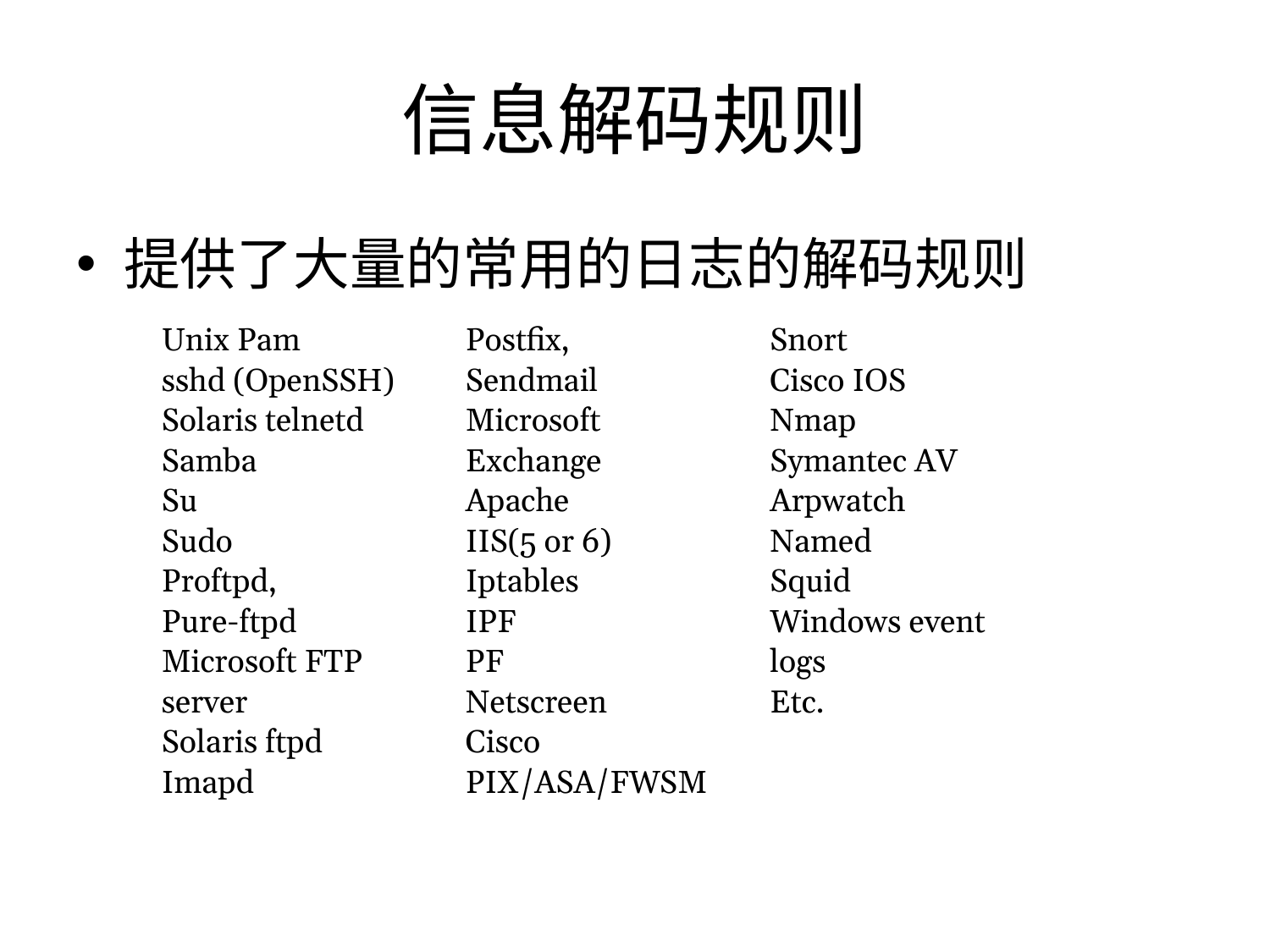

# 信息解码规则
提供了大量的常用的日志的解码规则

| Unix Pam sshd (OpenSSH) Solaris telnetd Samba Su Sudo Proftpd, Pure-ftpd Microsoft FTP server Solaris ftpd Imapd | Postfix, Sendmail Microsoft Exchange Apache IIS(5 or 6) Iptables IPF PF Netscreen Cisco PIX/ASA/FWSM | Snort Cisco IOS Nmap Symantec AV Arpwatch Named Squid Windows event logs Etc. |
| --- | --- | --- |